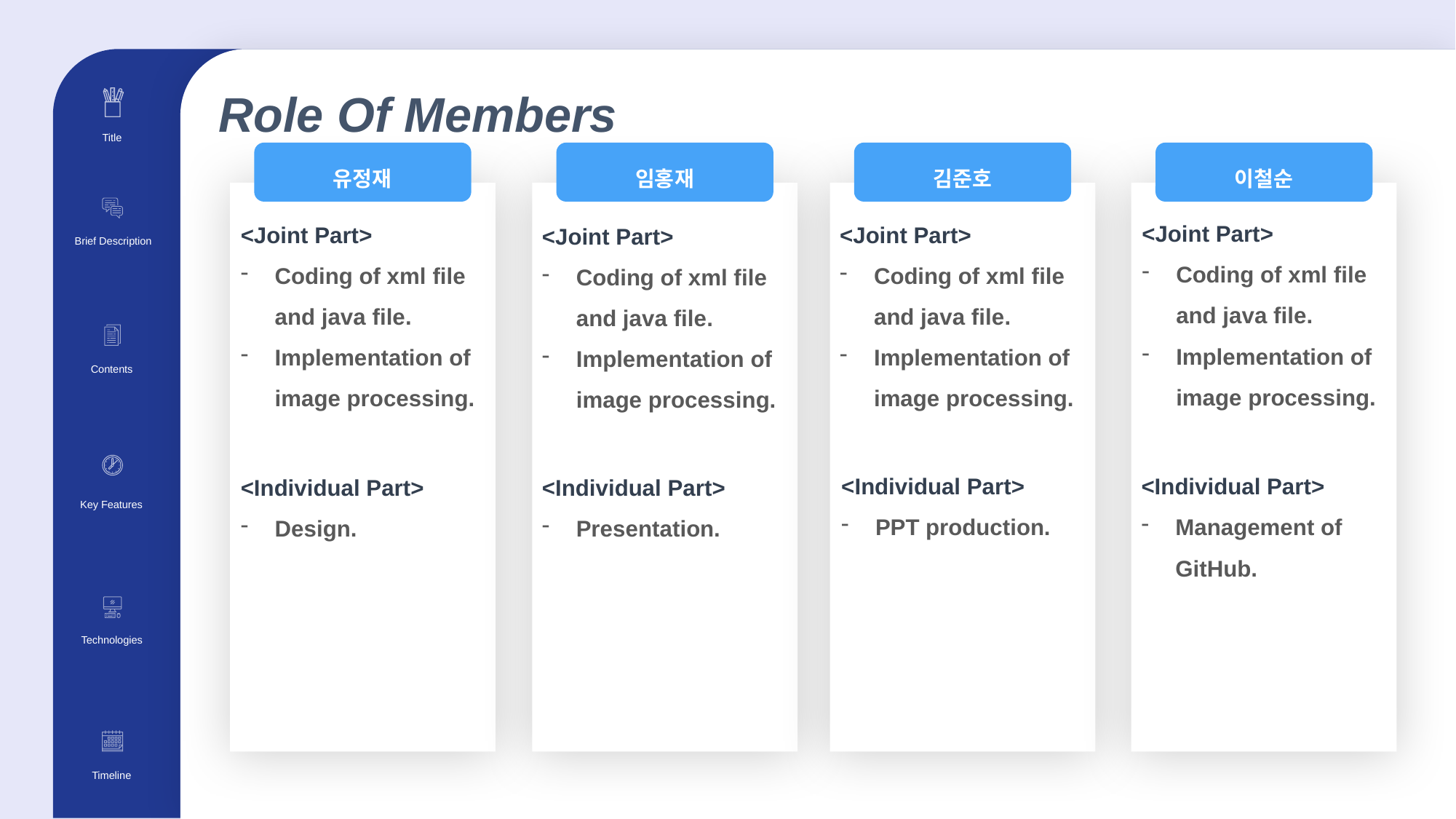

유정재

<Joint Part>
Coding of xml file and java file.
Implementation of image processing.
Role Of Members

Title
임홍재
김준호
이철순

<Joint Part>
Coding of xml file and java file.
Implementation of image processing.
<Joint Part>
Coding of xml file and java file.
Implementation of image processing.
<Joint Part>
Coding of xml file and java file.
Implementation of image processing.
Brief Description

Contents
<Individual Part>
PPT production.
<Individual Part>
Management of GitHub.
<Individual Part>
Presentation.
<Individual Part>
Design.

Key Features

Technologies

Timeline